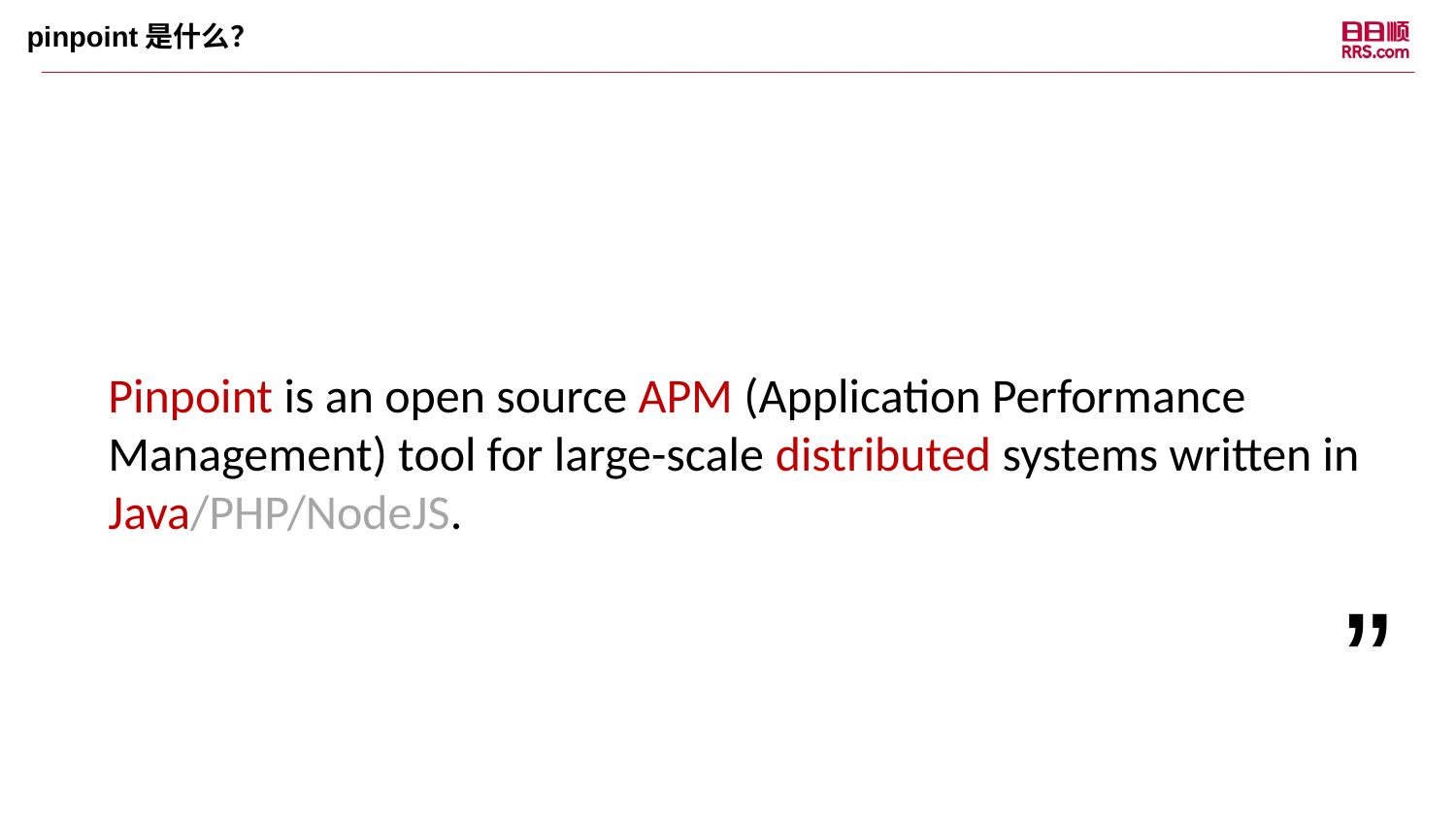

pinpoint是什么？
“
Pinpoint is an open source APM (Application Performance Management) tool for large-scale distributed systems written in Java/PHP/NodeJS.
”